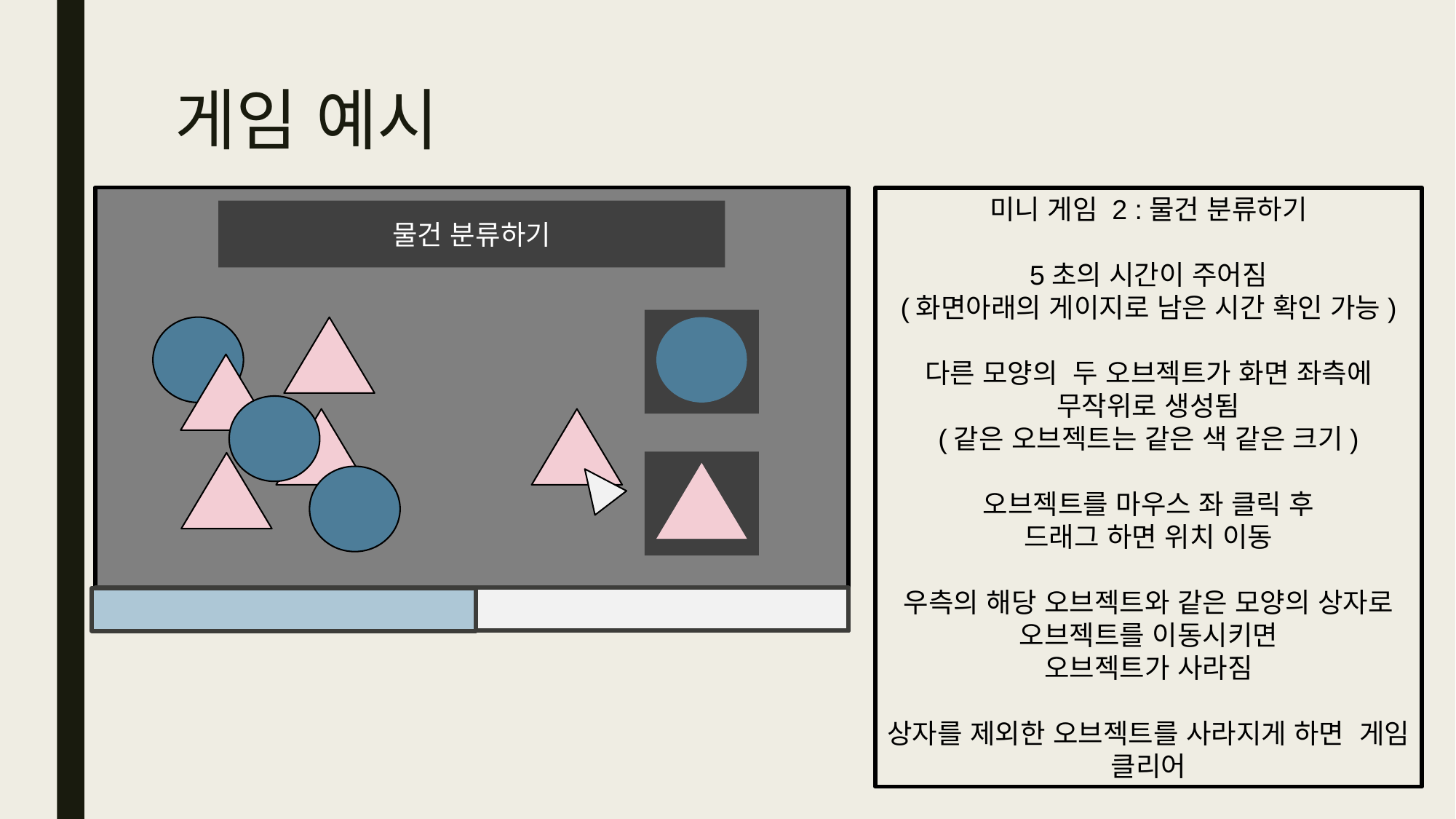

# 게임 예시
미니 게임 2 :물건 분류하기

5초의 시간이 주어짐
(화면아래의 게이지로 남은 시간 확인 가능)

다른 모양의  두 오브젝트가 화면 좌측에 무작위로 생성됨
(같은 오브젝트는 같은 색 같은 크기)

오브젝트를 마우스 좌 클릭 후
드래그 하면 위치 이동

우측의 해당 오브젝트와 같은 모양의 상자로 오브젝트를 이동시키면
오브젝트가 사라짐

상자를 제외한 오브젝트를 사라지게 하면  게임 클리어

물건 분류하기